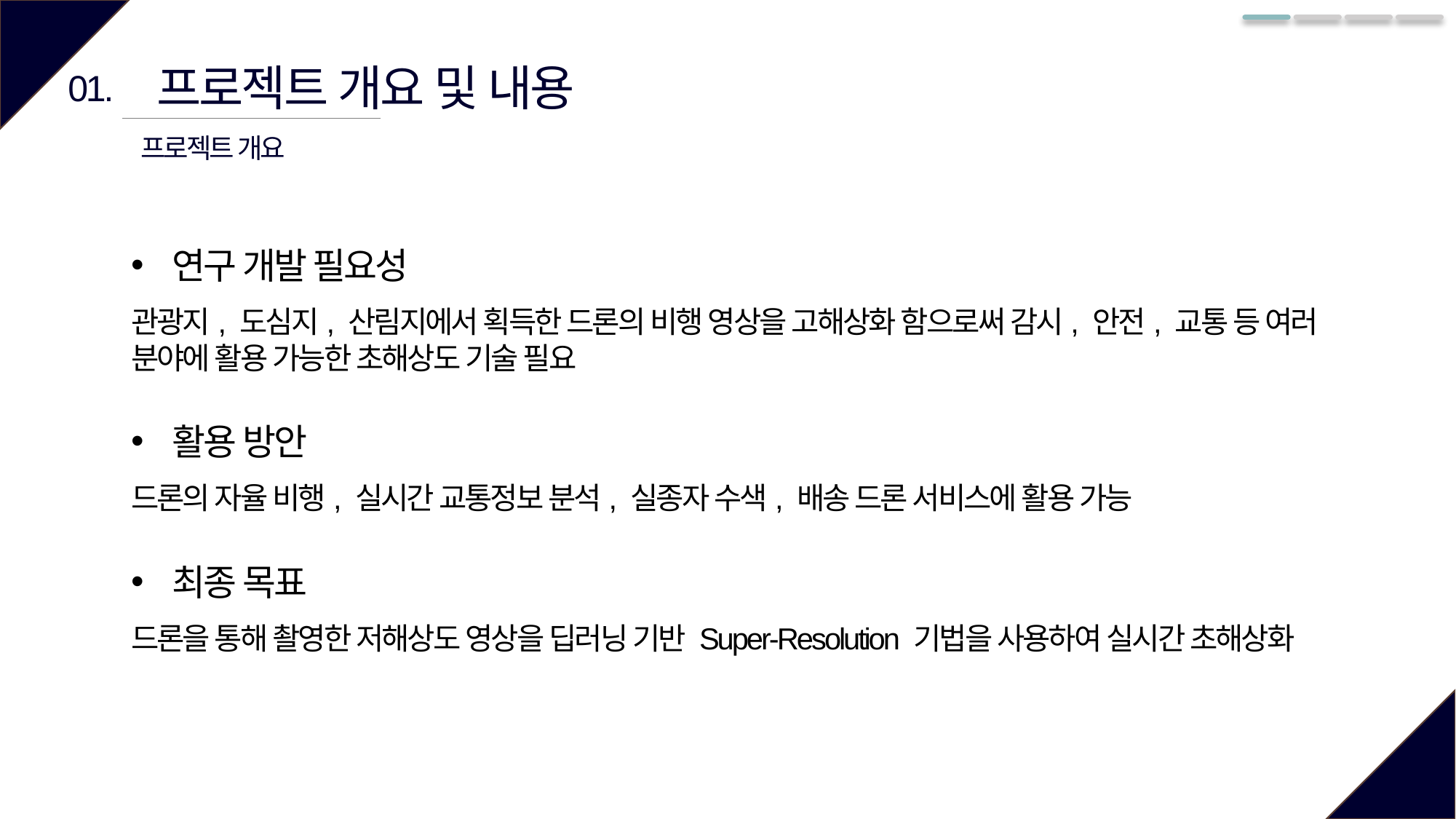

프로젝트 개요 및 내용
01.
프로젝트 개요
연구 개발 필요성

관광지, 도심지, 산림지에서 획득한 드론의 비행 영상을 고해상화 함으로써 감시, 안전, 교통 등 여러 분야에 활용 가능한 초해상도 기술 필요

활용 방안

드론의 자율 비행, 실시간 교통정보 분석, 실종자 수색, 배송 드론 서비스에 활용 가능

최종 목표

드론을 통해 촬영한 저해상도 영상을 딥러닝 기반 Super-Resolution 기법을 사용하여 실시간 초해상화